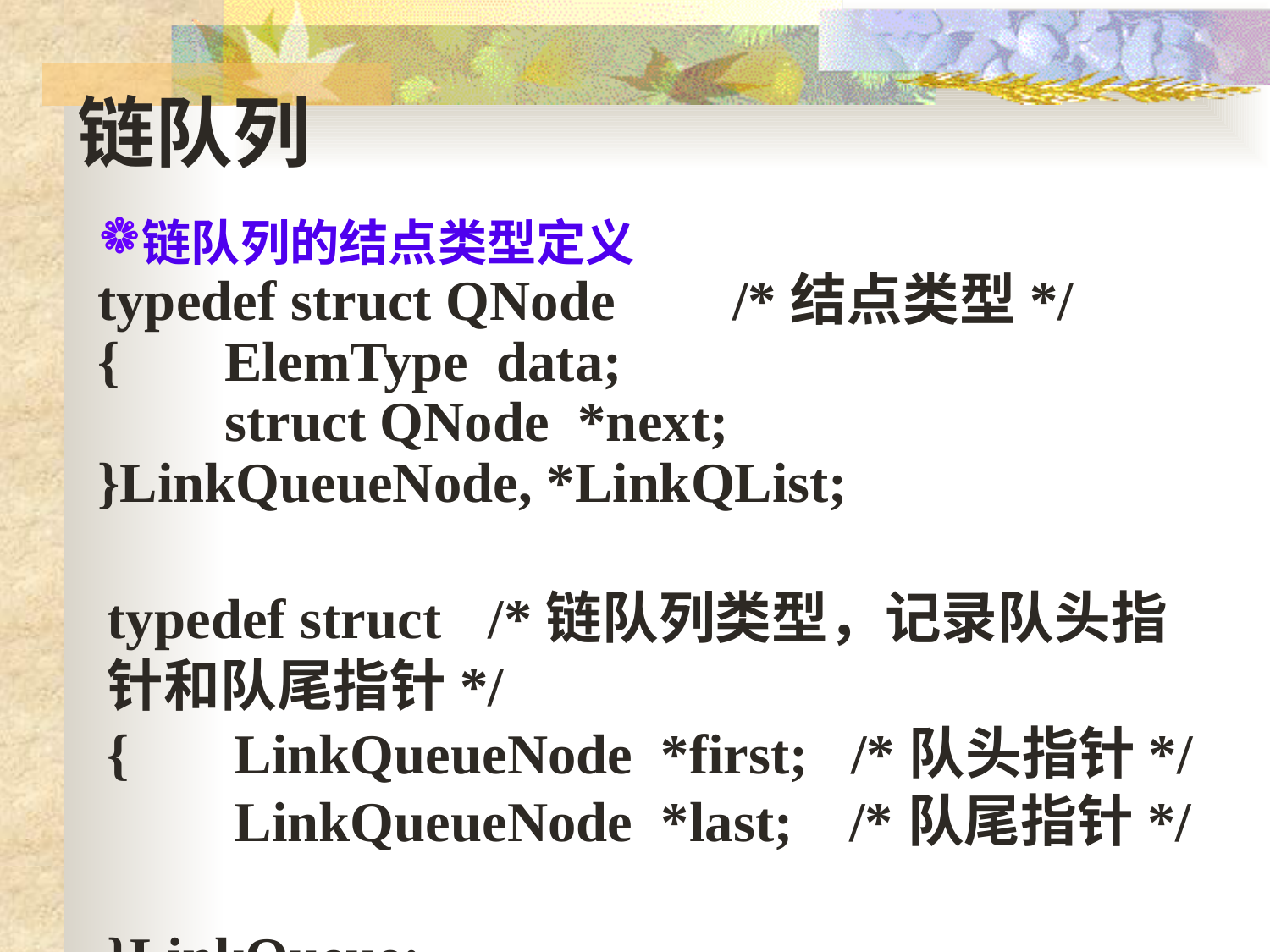

链队列
链队列的结点类型定义
typedef struct QNode	/*结点类型*/
{	ElemType  data;
	struct QNode  *next;
}LinkQueueNode, *LinkQList;
typedef struct	/*链队列类型，记录队头指针和队尾指针*/
{	LinkQueueNode  *first;   /*队头指针*/
  	LinkQueueNode  *last;    /*队尾指针*/
}LinkQueue;